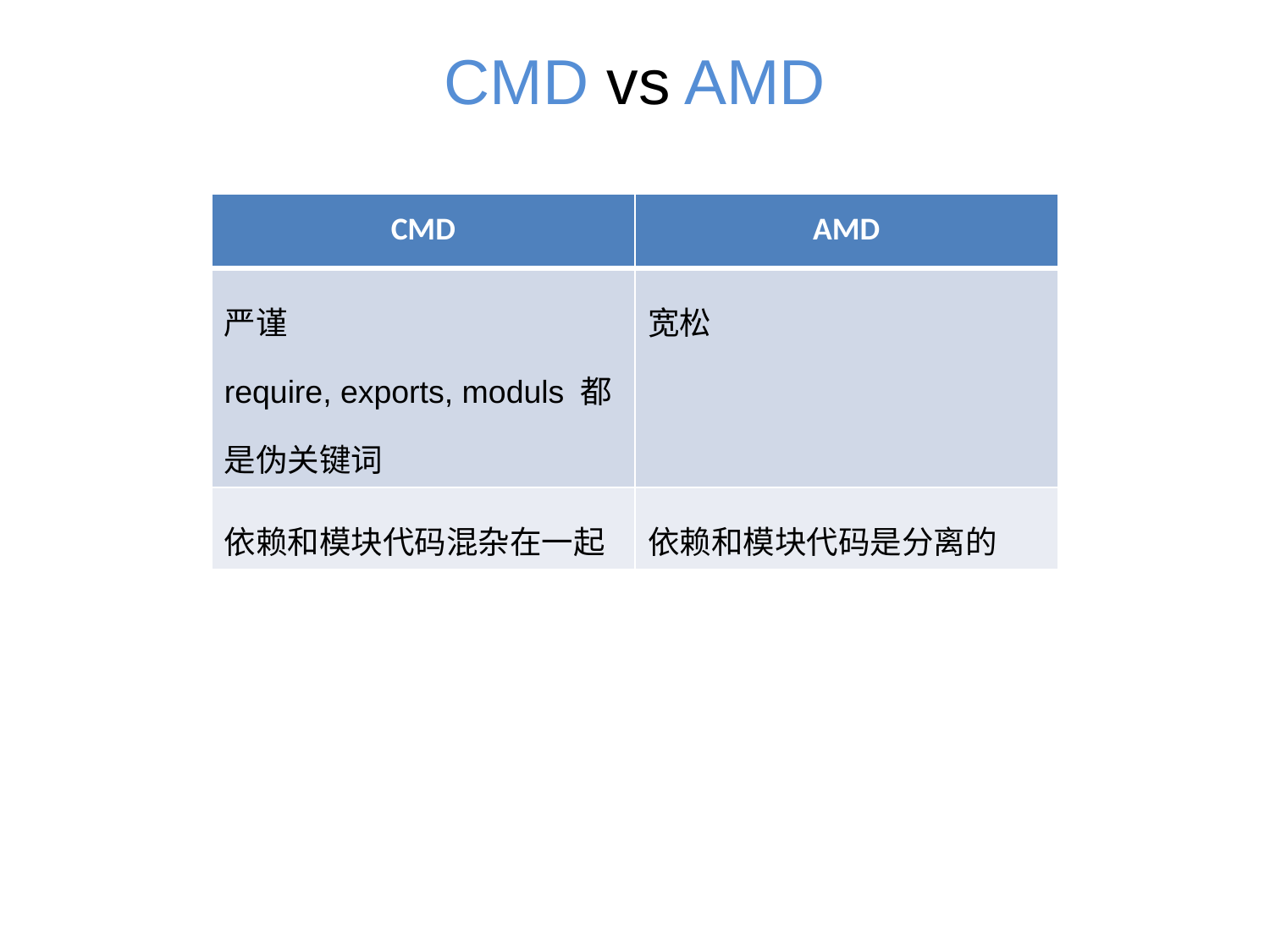

# CMD vs AMD
| CMD | AMD |
| --- | --- |
| 严谨 require, exports, moduls 都是伪关键词 | 宽松 |
| 依赖和模块代码混杂在一起 | 依赖和模块代码是分离的 |